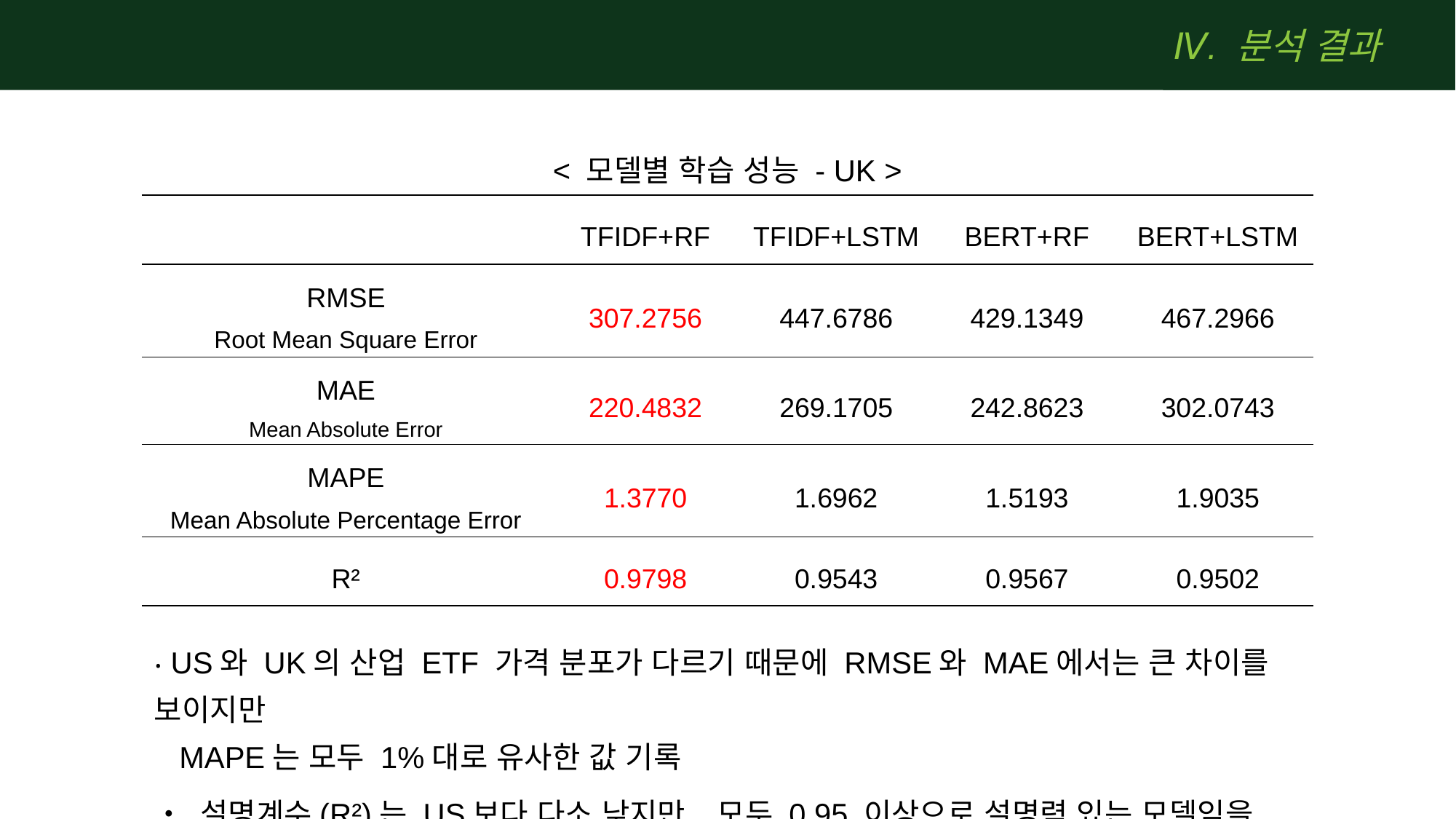

Ⅳ. 분석 결과
< 모델별 학습 성능 - UK >
|  | TFIDF+RF | TFIDF+LSTM | BERT+RF | BERT+LSTM |
| --- | --- | --- | --- | --- |
| RMSE Root Mean Square Error | 307.2756 | 447.6786 | 429.1349 | 467.2966 |
| MAE Mean Absolute Error | 220.4832 | 269.1705 | 242.8623 | 302.0743 |
| MAPE Mean Absolute Percentage Error | 1.3770 | 1.6962 | 1.5193 | 1.9035 |
| R² | 0.9798 | 0.9543 | 0.9567 | 0.9502 |
‧ US와 UK의 산업 ETF 가격 분포가 다르기 때문에 RMSE와 MAE에서는 큰 차이를 보이지만
   MAPE는 모두 1%대로 유사한 값 기록

‧ 설명계수(R²)는 US보다 다소 낮지만, 모두 0.95 이상으로 설명력 있는 모델임을 입증